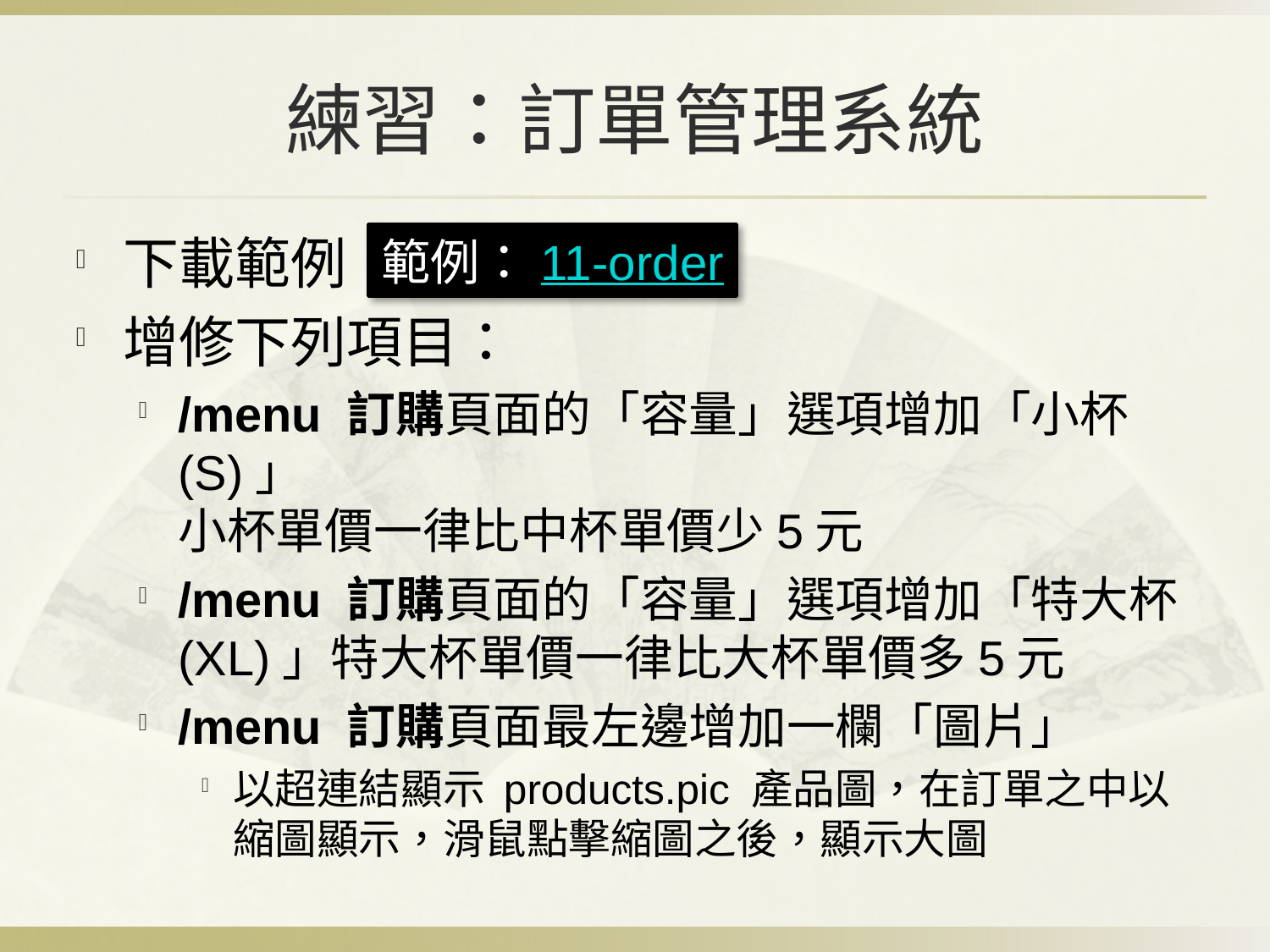

# 練習：訂單管理系統
下載範例
增修下列項目：
/menu 訂購頁面的「容量」選項增加「小杯(S)」
小杯單價一律比中杯單價少5元
/menu 訂購頁面的「容量」選項增加「特大杯(XL)」特大杯單價一律比大杯單價多5元
/menu 訂購頁面最左邊增加一欄「圖片」
以超連結顯示 products.pic 產品圖，在訂單之中以縮圖顯示，滑鼠點擊縮圖之後，顯示大圖

範例：11-order